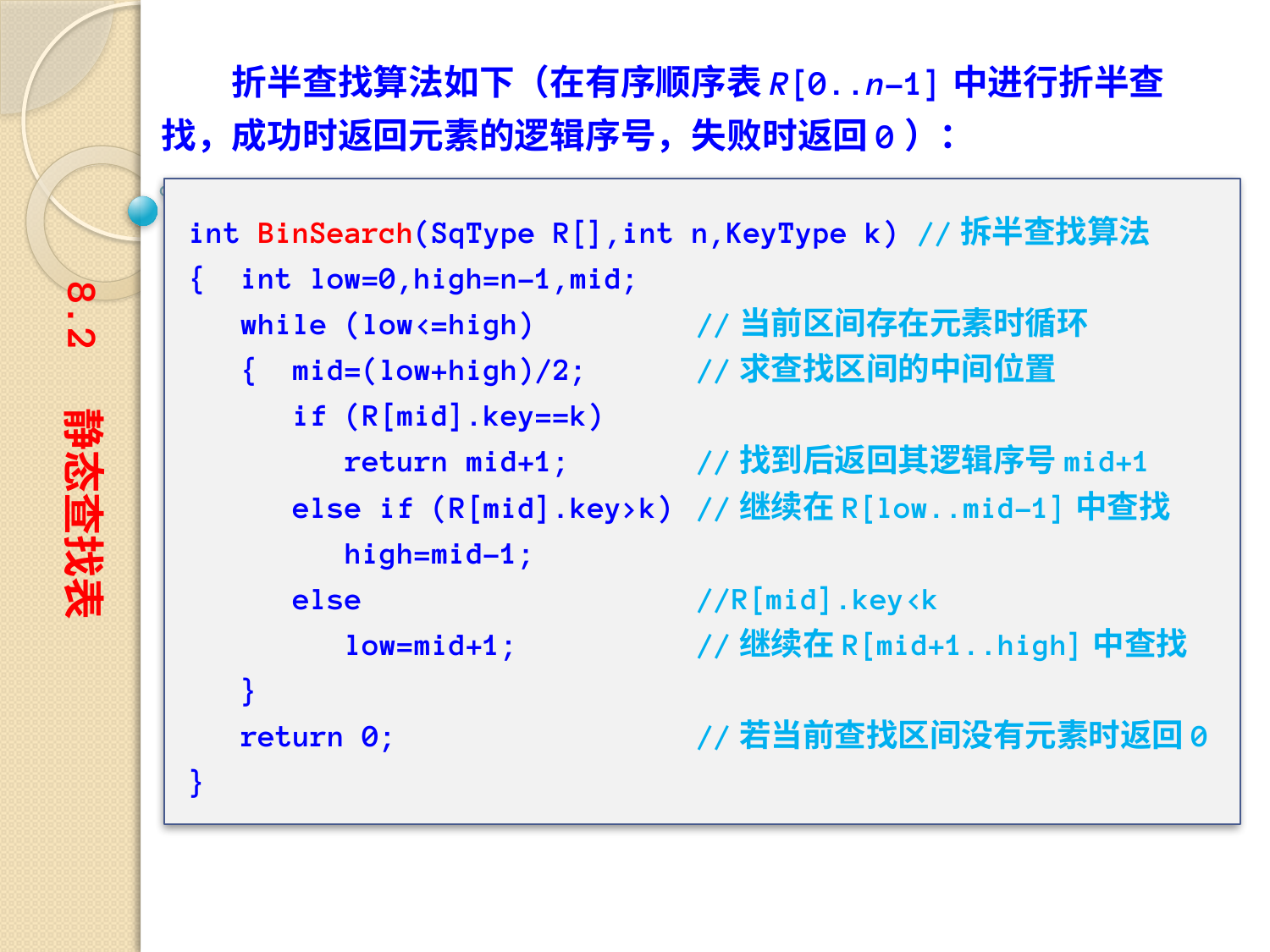

折半查找算法如下（在有序顺序表R[0..n-1]中进行折半查找，成功时返回元素的逻辑序号，失败时返回0）：
int BinSearch(SqType R[],int n,KeyType k) //拆半查找算法
{  int low=0,high=n-1,mid;
   while (low<=high)		//当前区间存在元素时循环
   {  mid=(low+high)/2;	//求查找区间的中间位置
      if (R[mid].key==k)
         return mid+1;	//找到后返回其逻辑序号mid+1
      else if (R[mid].key>k)	//继续在R[low..mid-1]中查找
         high=mid-1;
      else			//R[mid].key<k
         low=mid+1;		//继续在R[mid+1..high]中查找
   }
   return 0;			//若当前查找区间没有元素时返回0
}
8.2  静态查找表